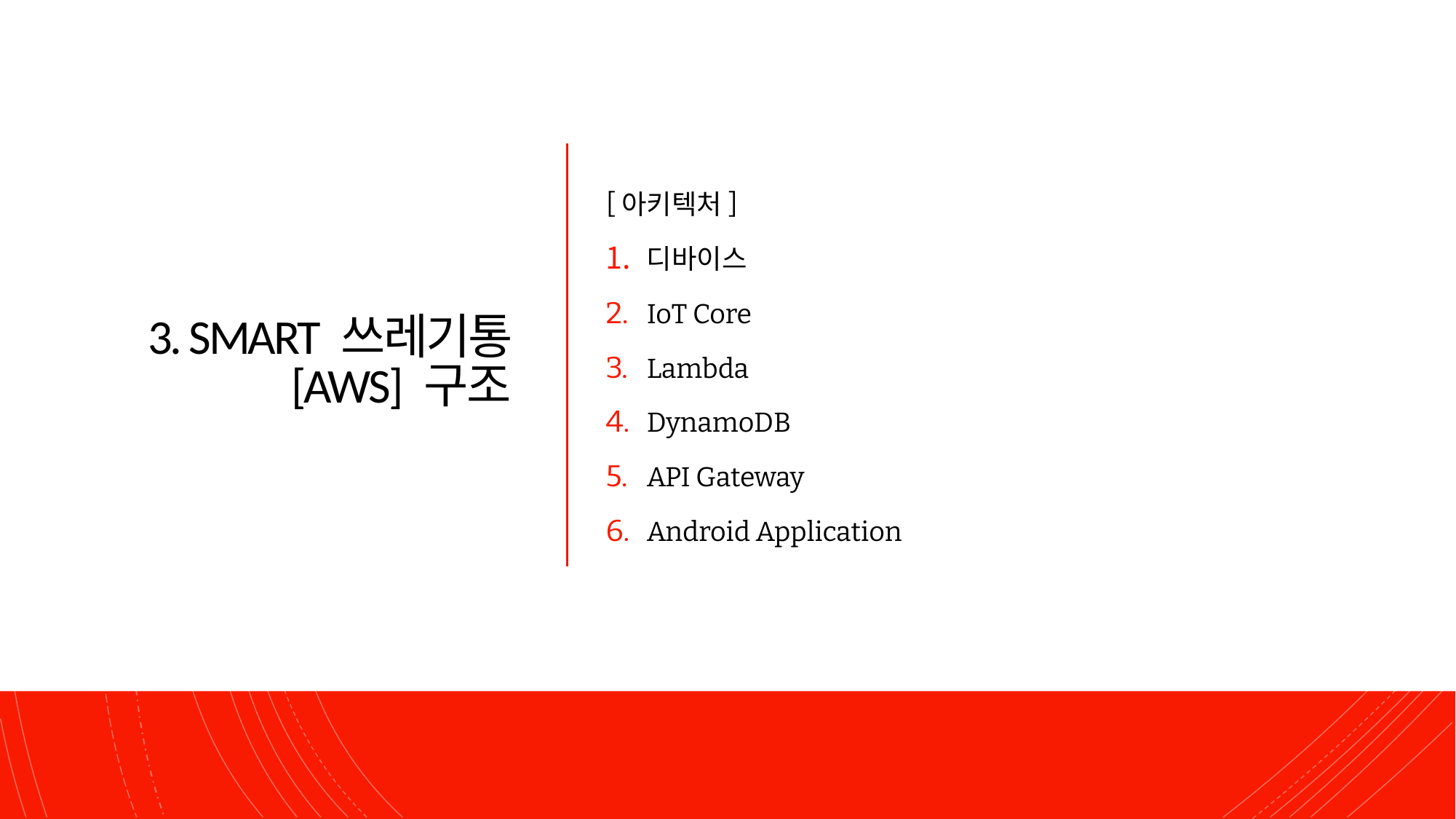

# 3. SMART 쓰레기통 [AWS] 구조
[아키텍처]
디바이스
IoT Core
Lambda
DynamoDB
API Gateway
Android Application